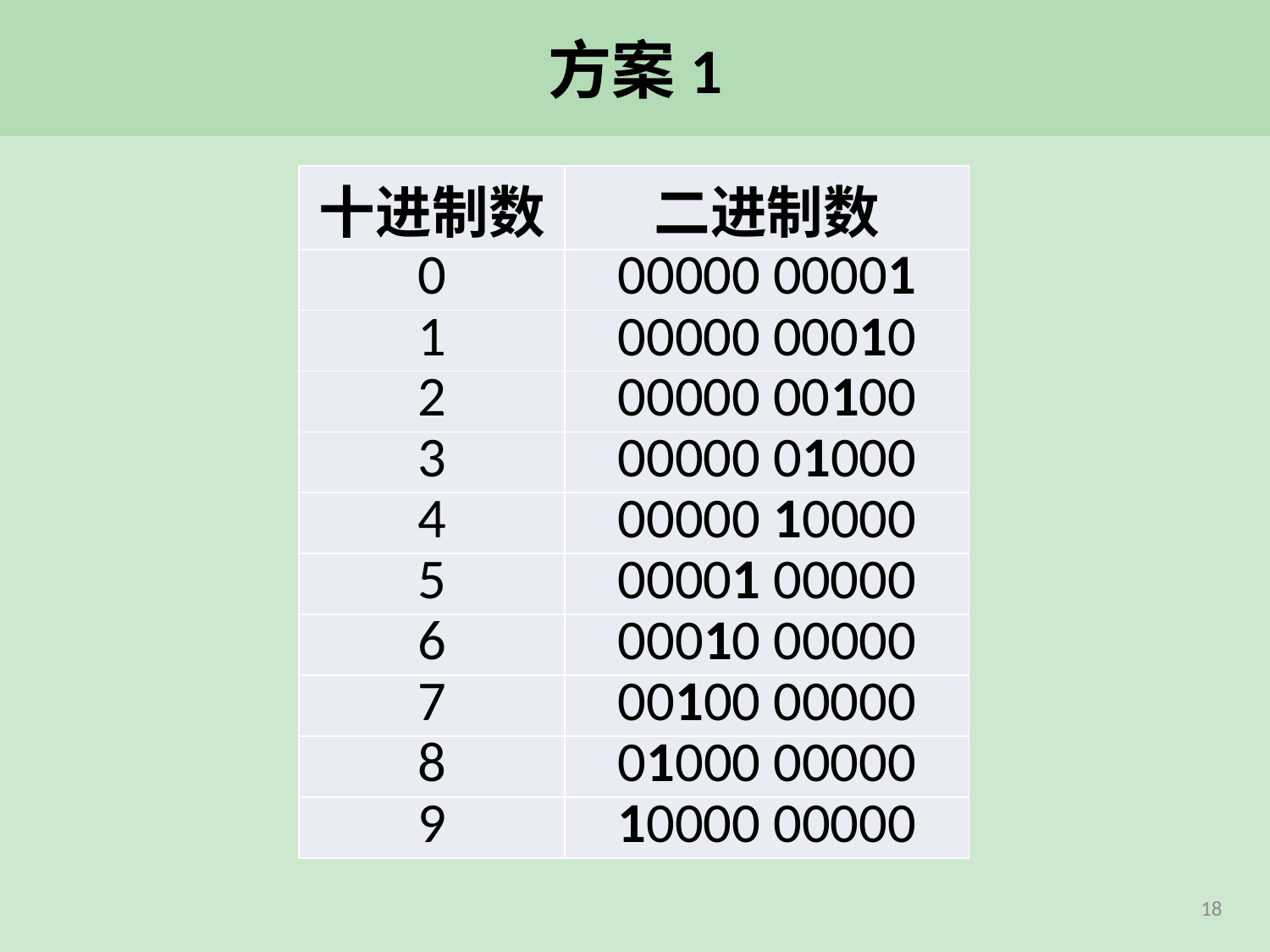

# 方案1
| 十进制数 | 二进制数 |
| --- | --- |
| 0 | 00000 00001 |
| 1 | 00000 00010 |
| 2 | 00000 00100 |
| 3 | 00000 01000 |
| 4 | 00000 10000 |
| 5 | 00001 00000 |
| 6 | 00010 00000 |
| 7 | 00100 00000 |
| 8 | 01000 00000 |
| 9 | 10000 00000 |
18